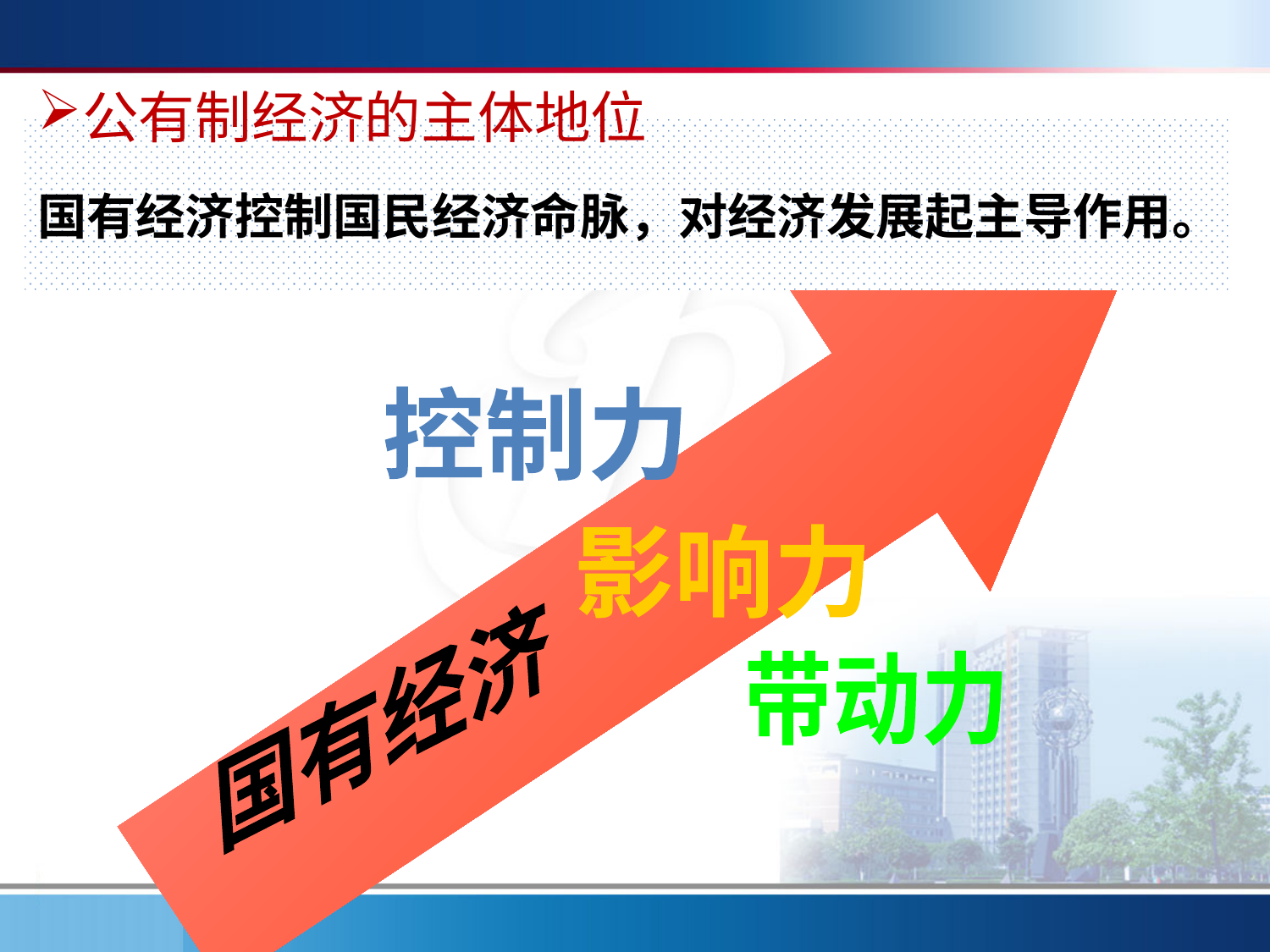

公有制经济的主体地位
国有经济控制国民经济命脉，对经济发展起主导作用。
控制力

影响力
国有经济
带动力